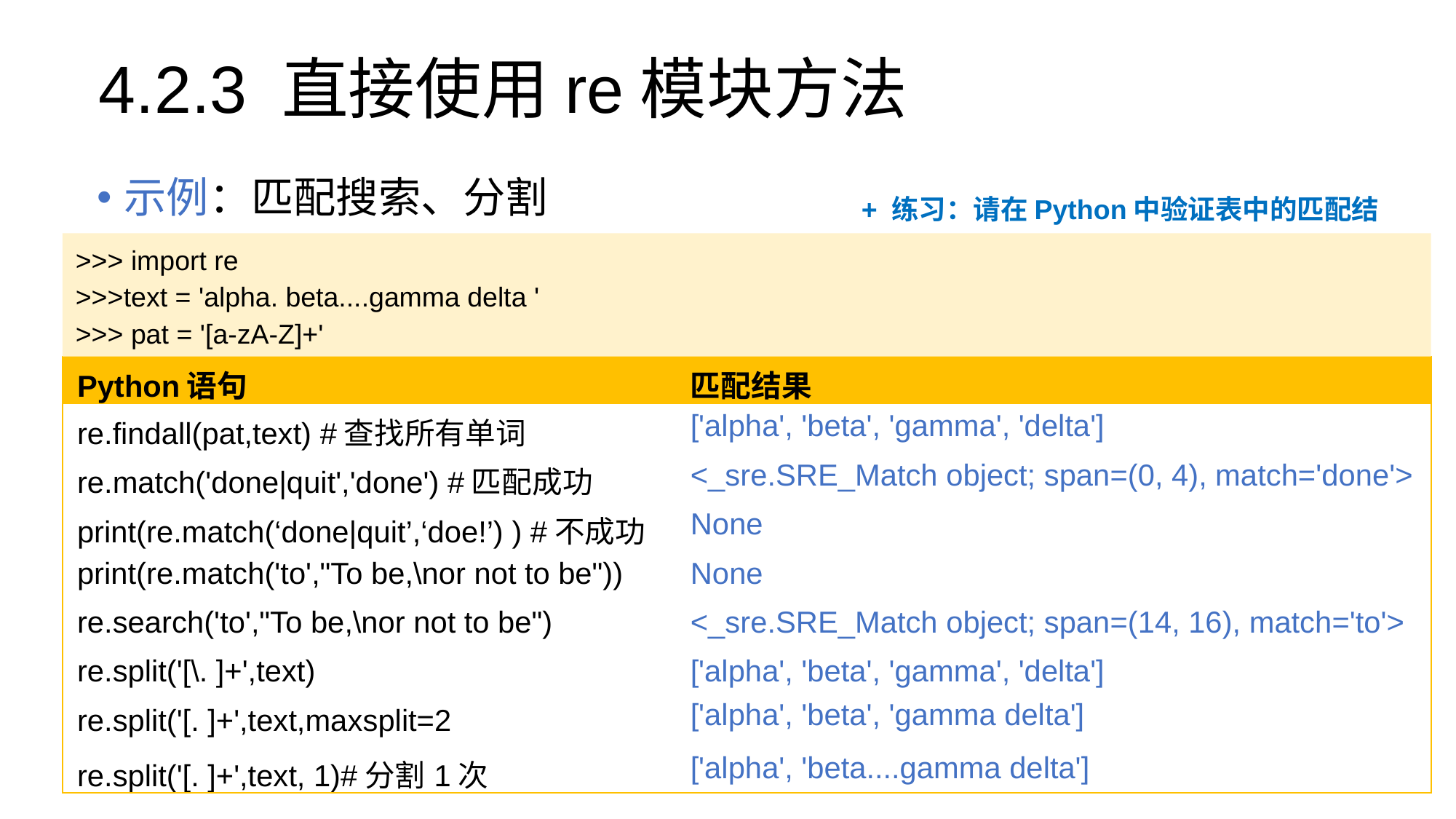

# 4.2.3 直接使用re模块方法
示例：匹配搜索、分割
+ 练习：请在Python中验证表中的匹配结果
>>> import re
>>>text = 'alpha. beta....gamma delta '
>>> pat = '[a-zA-Z]+'
| Python语句 | 匹配结果 |
| --- | --- |
| re.findall(pat,text) #查找所有单词 | ['alpha', 'beta', 'gamma', 'delta'] |
| re.match('done|quit','done') #匹配成功 | <\_sre.SRE\_Match object; span=(0, 4), match='done'> |
| print(re.match(‘done|quit’,‘doe!’) ) #不成功 | None |
| print(re.match('to',"To be,\nor not to be")) | None |
| re.search('to',"To be,\nor not to be") | <\_sre.SRE\_Match object; span=(14, 16), match='to'> |
| re.split('[\. ]+',text) | ['alpha', 'beta', 'gamma', 'delta'] |
| re.split('[. ]+',text,maxsplit=2 | ['alpha', 'beta', 'gamma delta'] |
| re.split('[. ]+',text, 1)#分割1次 | ['alpha', 'beta....gamma delta'] |